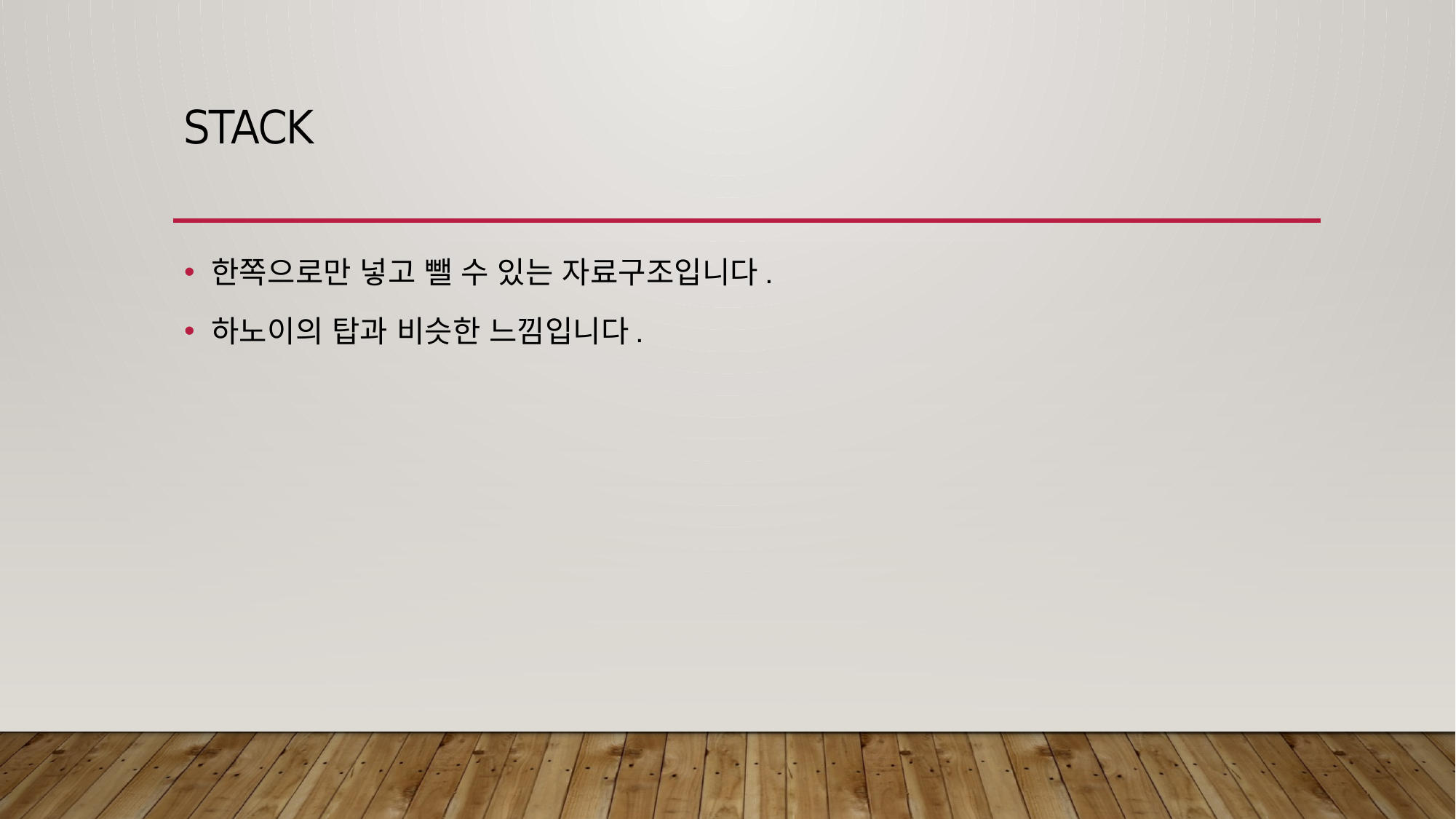

# stack
한쪽으로만 넣고 뺄 수 있는 자료구조입니다.
하노이의 탑과 비슷한 느낌입니다.